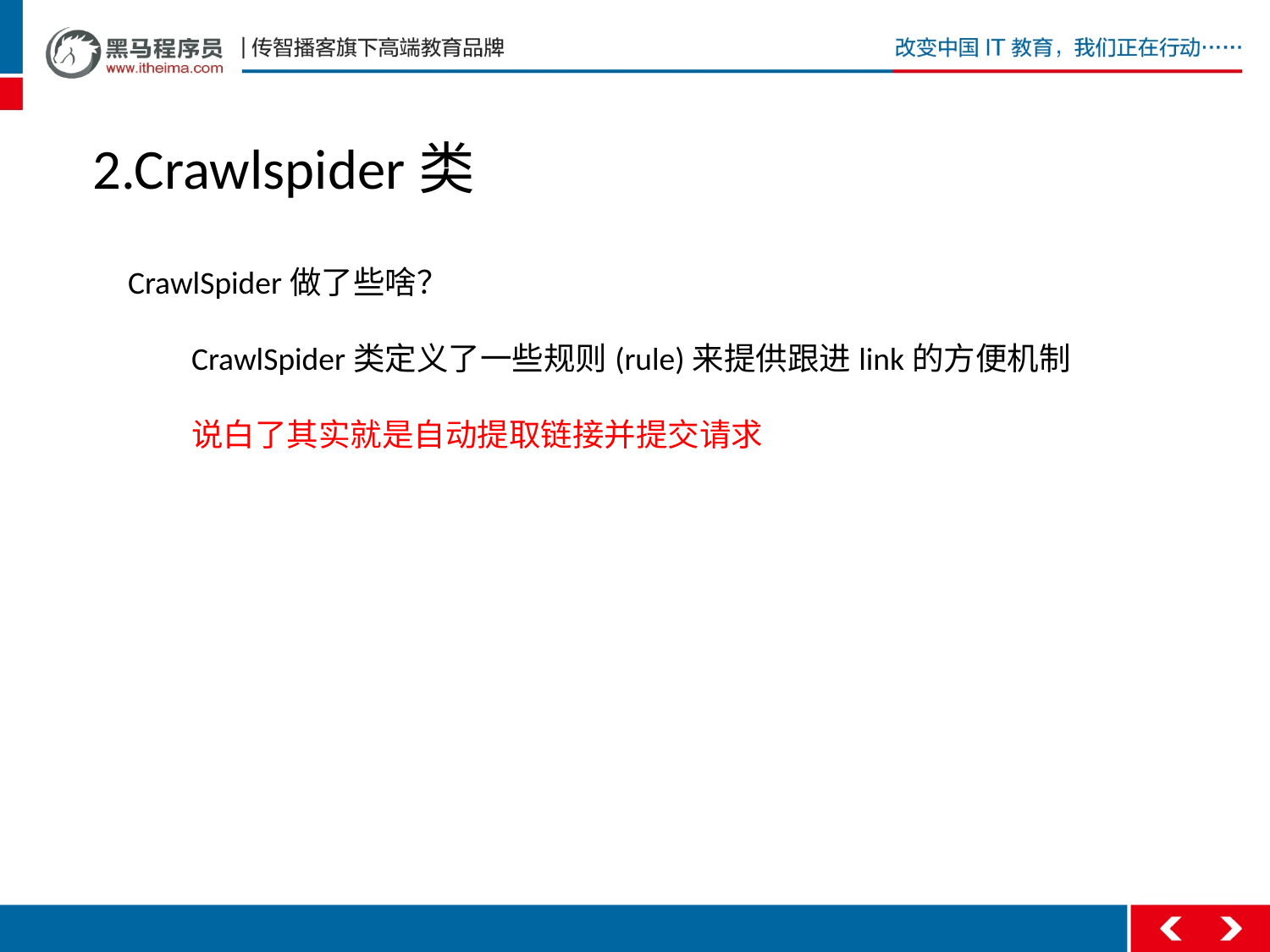

2.Crawlspider类
CrawlSpider做了些啥？

CrawlSpider类定义了一些规则(rule)来提供跟进link的方便机制

说白了其实就是自动提取链接并提交请求